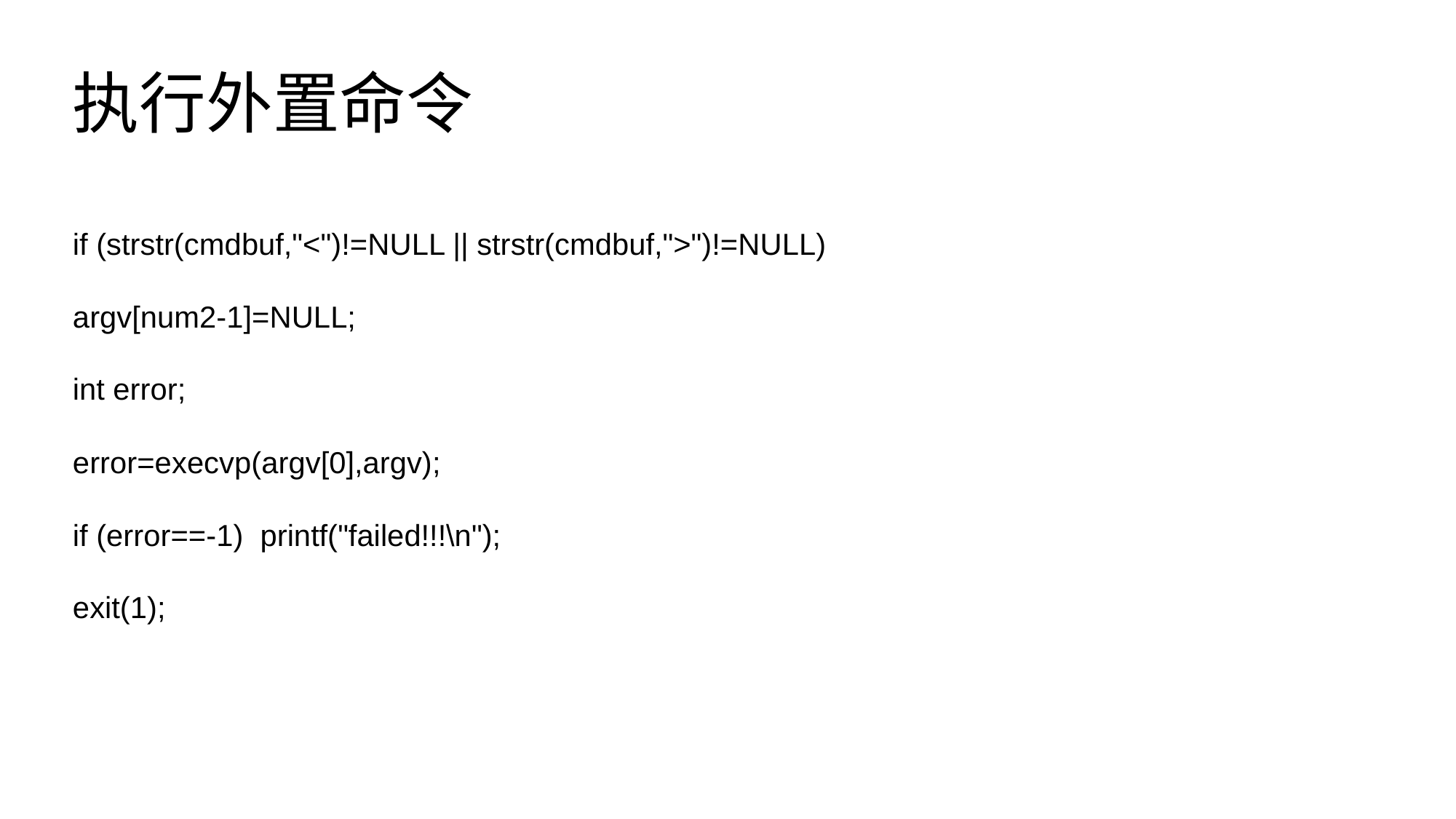

执行外置命令

if (strstr(cmdbuf,"<")!=NULL || strstr(cmdbuf,">")!=NULL)

argv[num2-1]=NULL;

int error;

error=execvp(argv[0],argv);

if (error==-1)  printf("failed!!!\n");

exit(1);